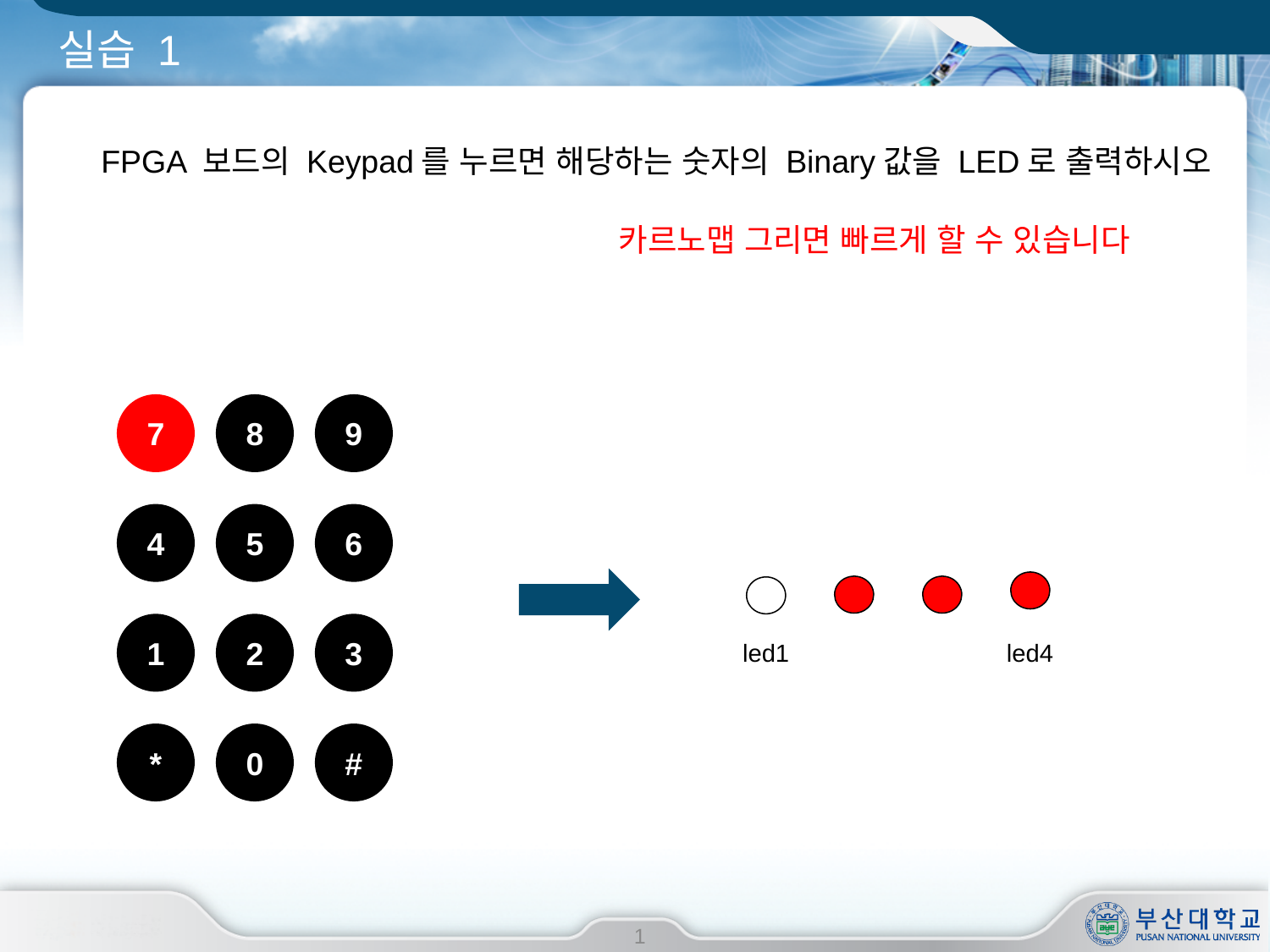

# 실습 1
FPGA 보드의 Keypad를 누르면 해당하는 숫자의 Binary값을 LED로 출력하시오
카르노맵 그리면 빠르게 할 수 있습니다
7
8
9
4
5
6

1
2
3
led1
led4
*
0
#
1